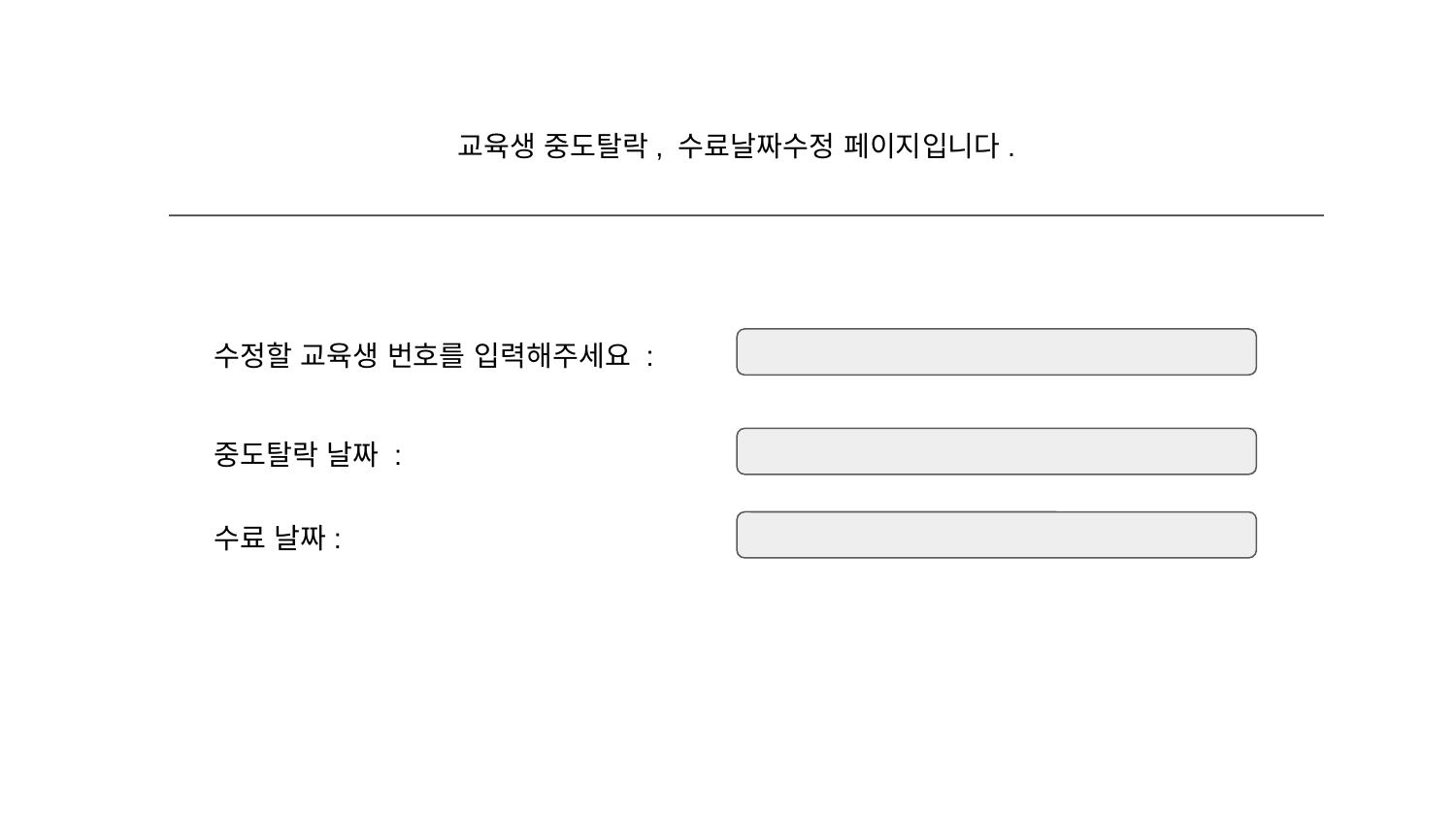

교육생 중도탈락, 수료날짜수정 페이지입니다.
수정할 교육생 번호를 입력해주세요 :

중도탈락 날짜 :

수료 날짜: